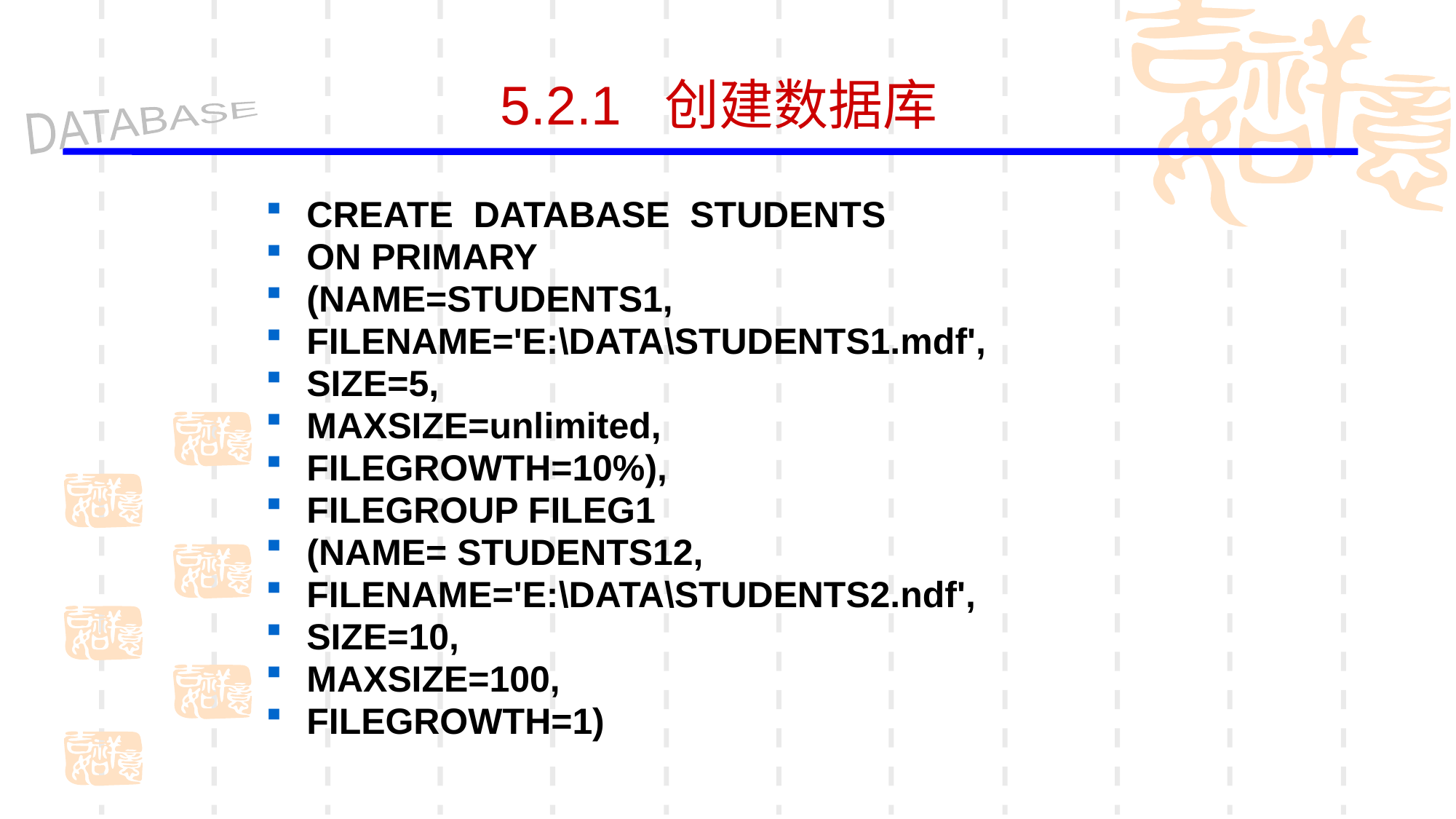

5.2.1  创建数据库
CREATE  DATABASE  STUDENTS
ON PRIMARY
(NAME=STUDENTS1,
FILENAME='E:\DATA\STUDENTS1.mdf',
SIZE=5,
MAXSIZE=unlimited,
FILEGROWTH=10%),
FILEGROUP FILEG1
(NAME= STUDENTS12,
FILENAME='E:\DATA\STUDENTS2.ndf',
SIZE=10,
MAXSIZE=100,
FILEGROWTH=1)